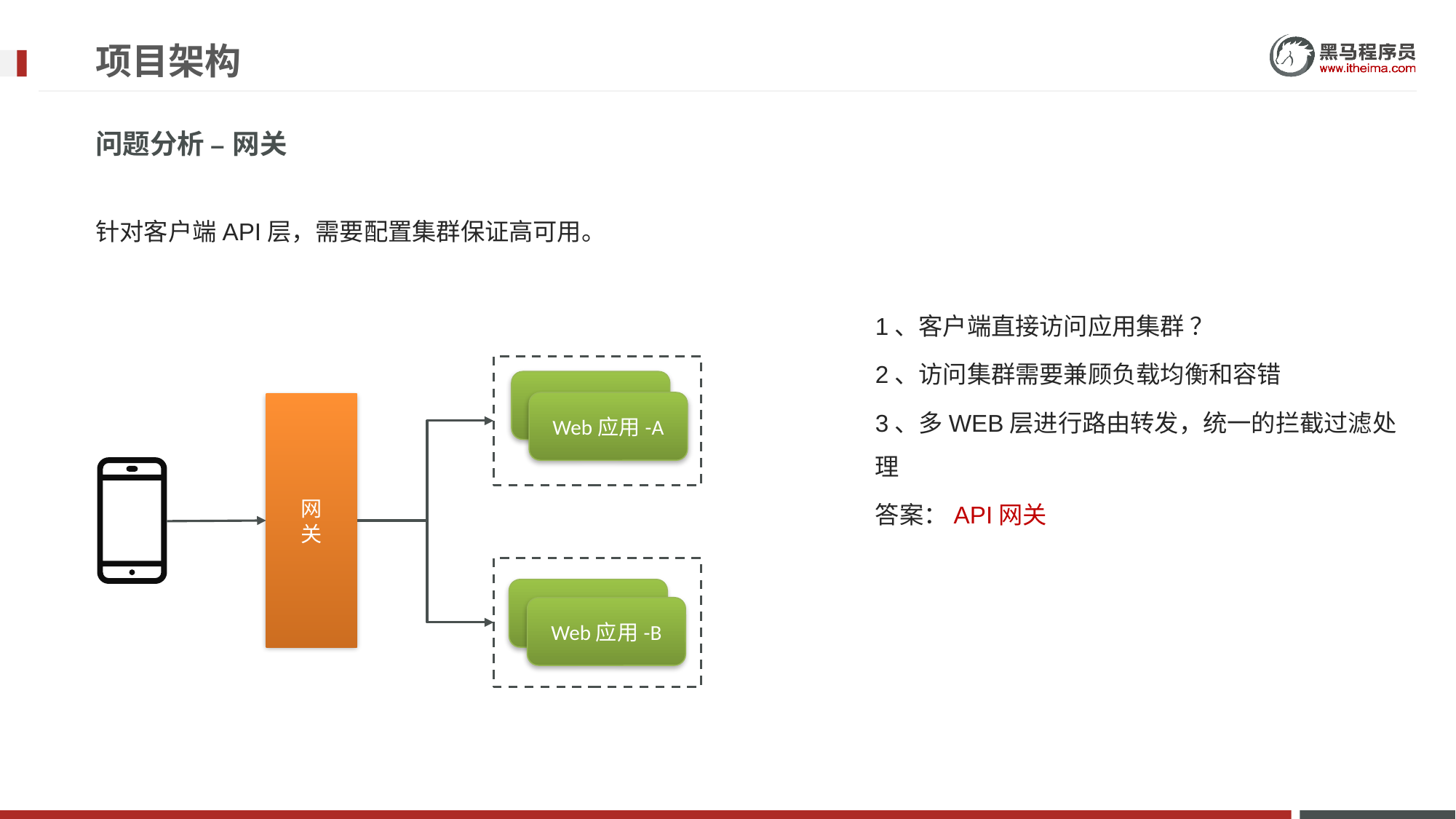

# 项目架构
问题分析-网关
针对客户端API层，需要配置集群保证高可用。
1、客户端直接访问应用集群 ？
2、访问集群需要兼顾负载均衡和容错
3、多WEB层进行路由转发，统一的拦截过滤处理
答案：API网关

Web应用
Web应用-A
网
关

Web应用-B
Web应用-B